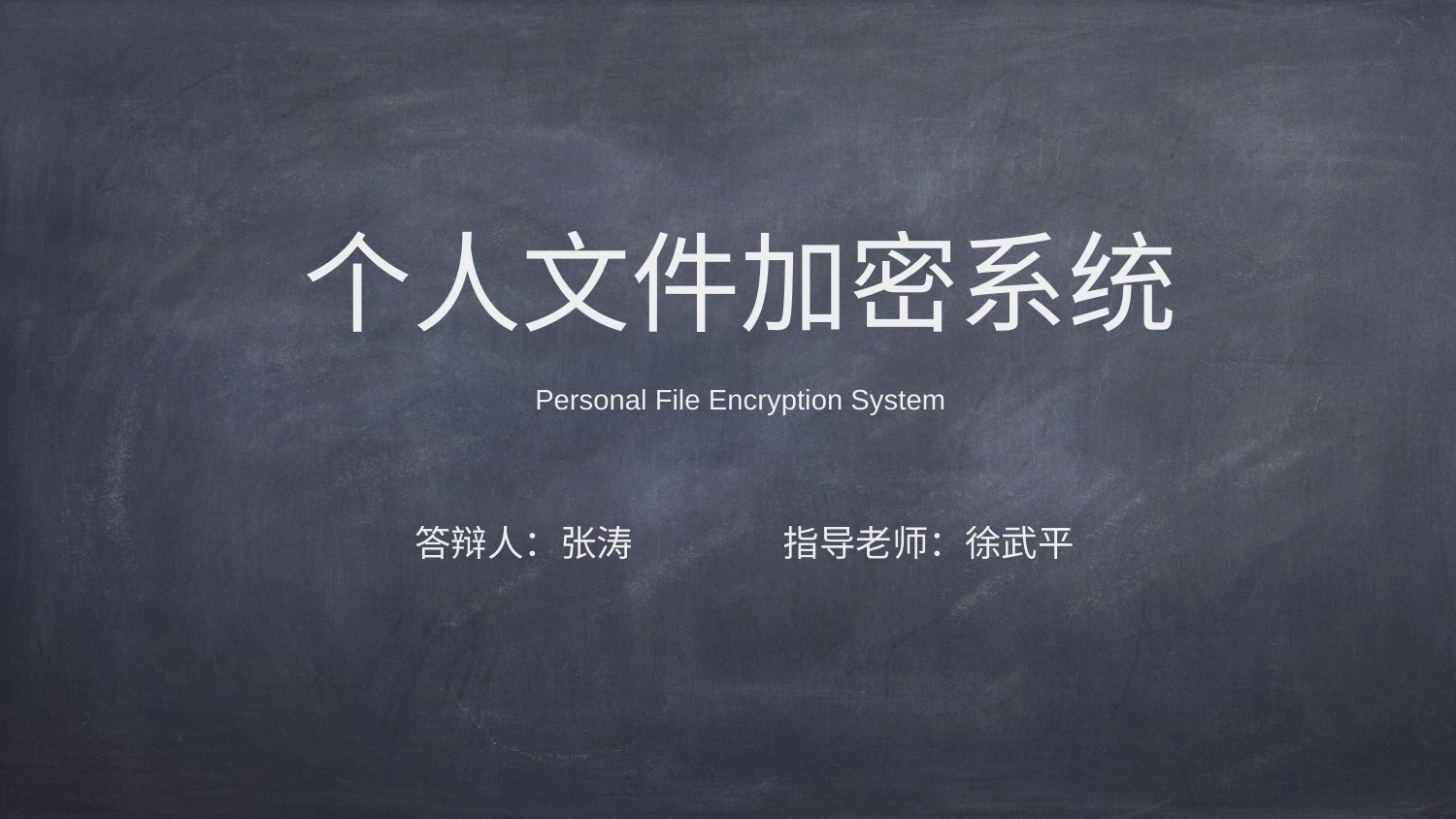

个人文件加密系统
Personal File Encryption System
答辩人：张涛
指导老师：徐武平